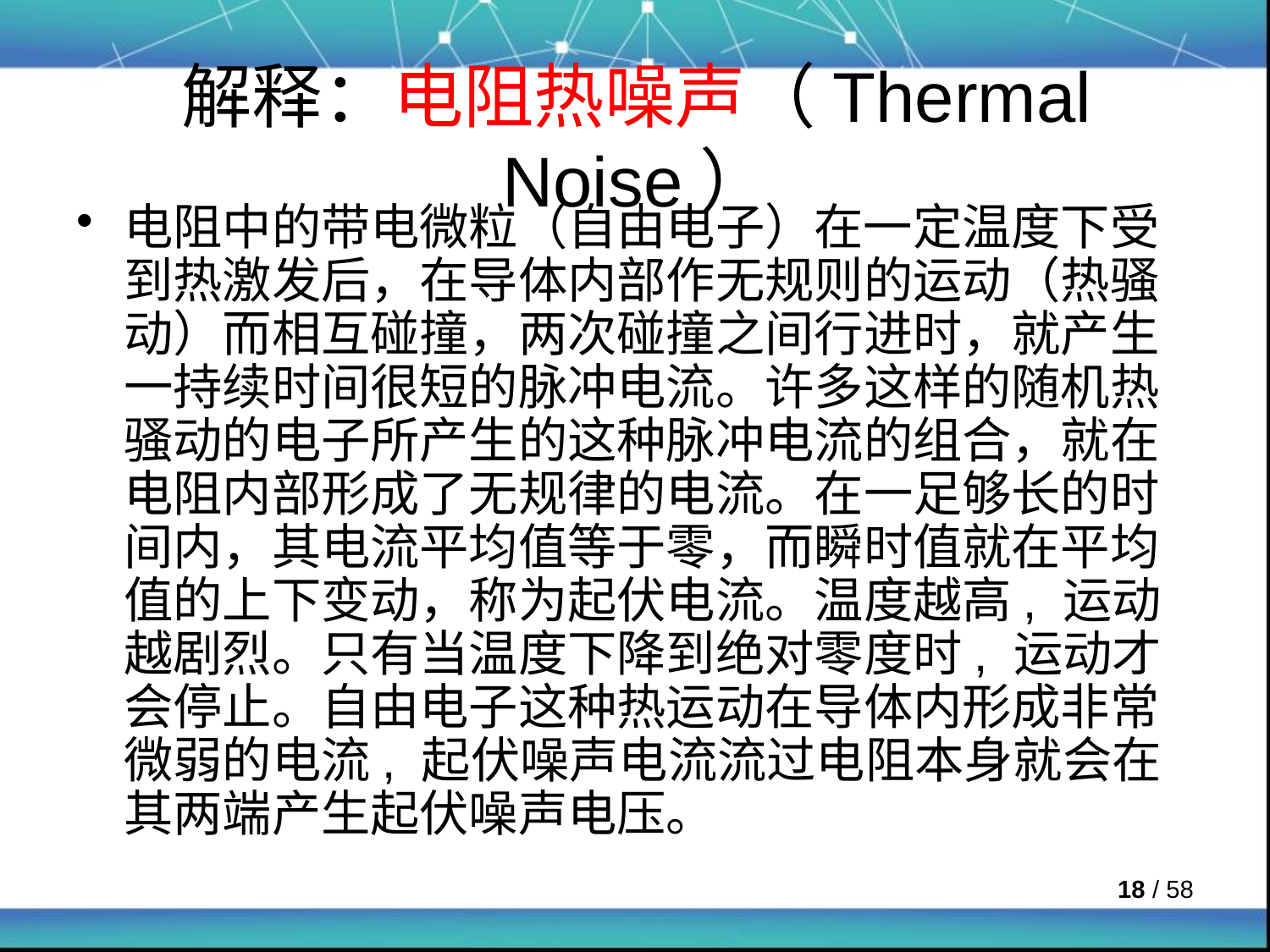

# 解释：电阻热噪声（Thermal Noise）
电阻中的带电微粒（自由电子）在一定温度下受到热激发后，在导体内部作无规则的运动（热骚动）而相互碰撞，两次碰撞之间行进时，就产生一持续时间很短的脉冲电流。许多这样的随机热骚动的电子所产生的这种脉冲电流的组合，就在电阻内部形成了无规律的电流。在一足够长的时间内，其电流平均值等于零，而瞬时值就在平均值的上下变动，称为起伏电流。温度越高, 运动越剧烈。只有当温度下降到绝对零度时, 运动才会停止。自由电子这种热运动在导体内形成非常微弱的电流, 起伏噪声电流流过电阻本身就会在其两端产生起伏噪声电压。
18 / 58